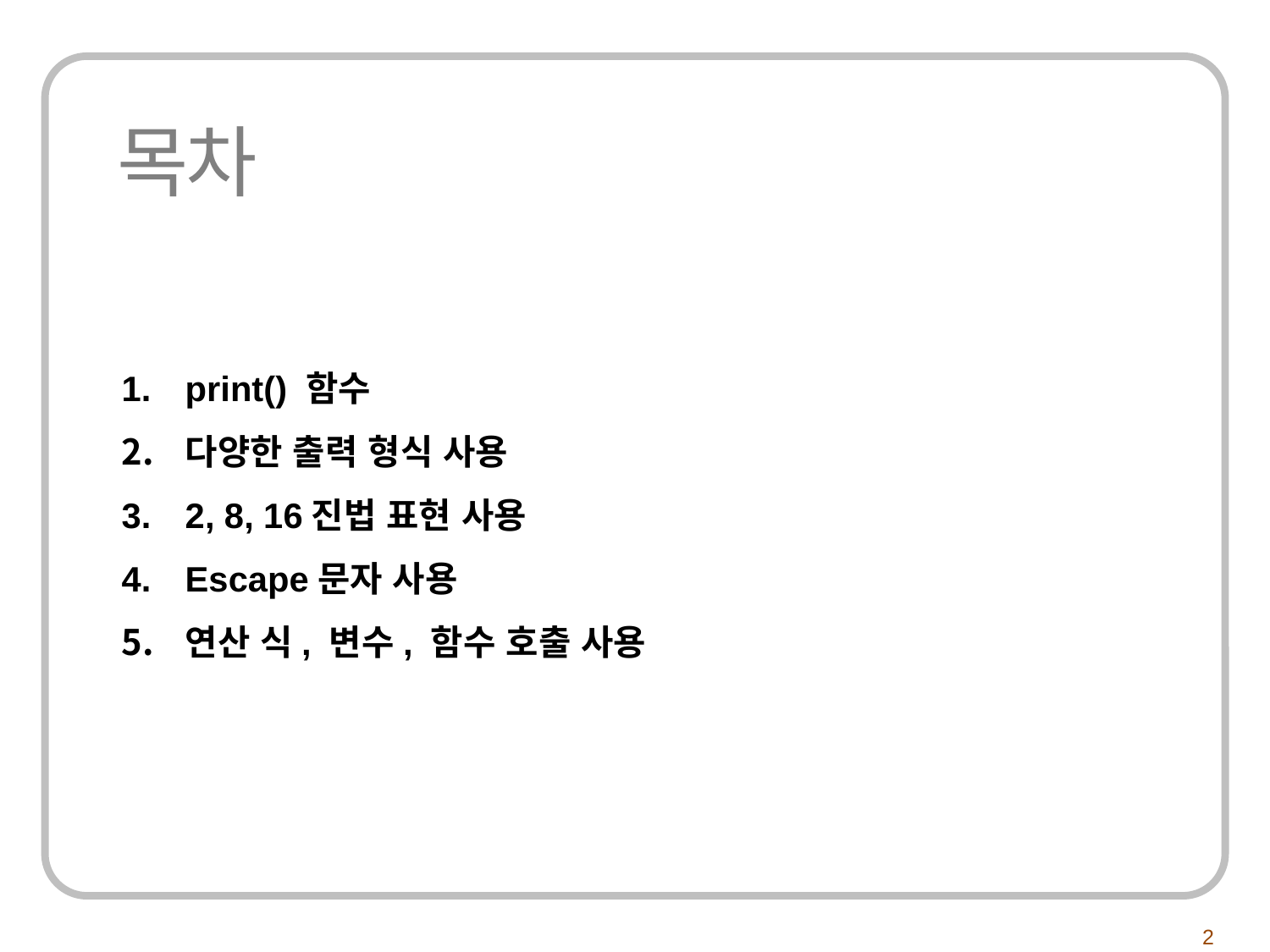

print() 함수
다양한 출력 형식 사용
2, 8, 16진법 표현 사용
Escape문자 사용
연산 식, 변수, 함수 호출 사용